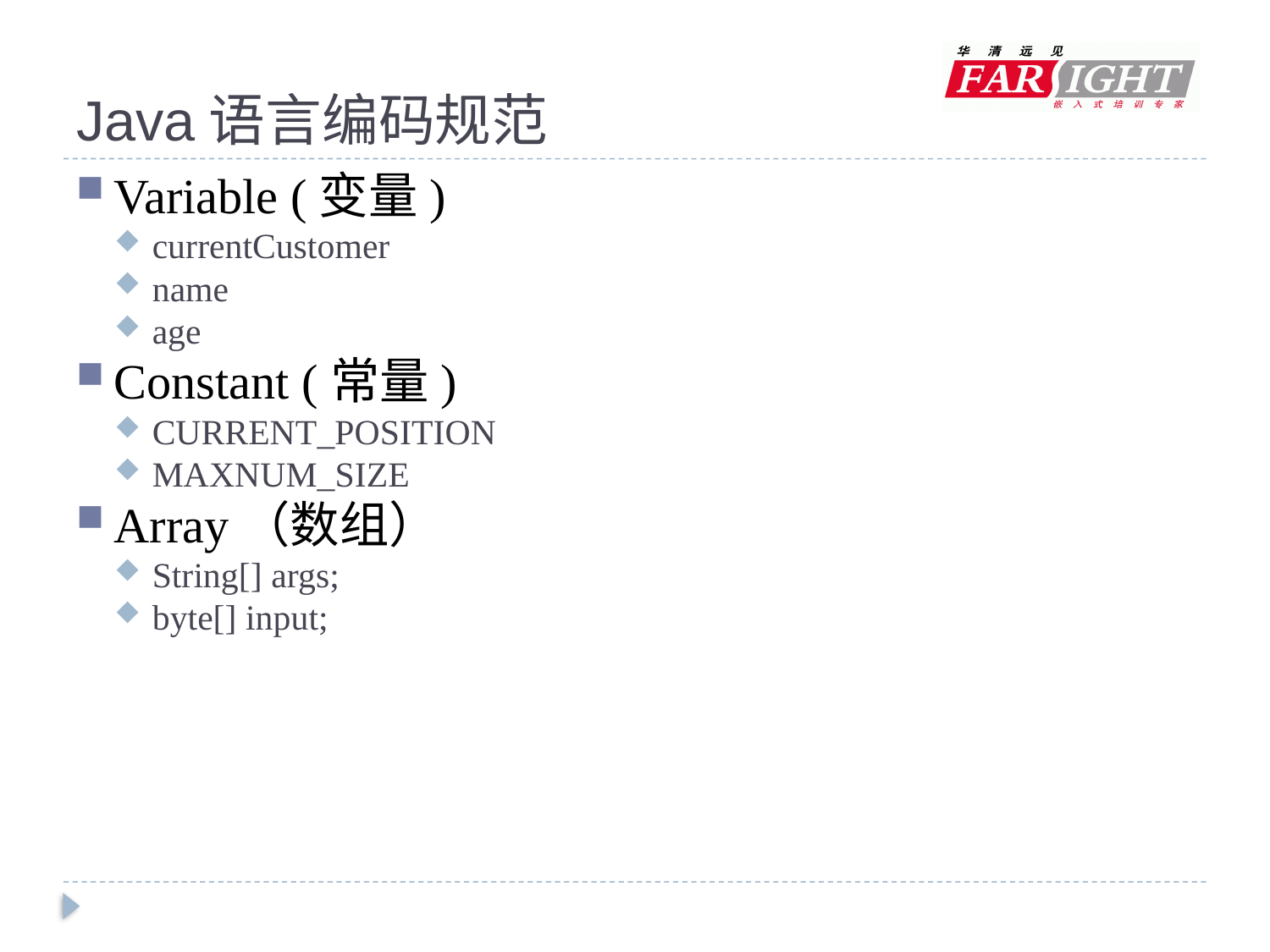

# Java语言编码规范
Variable (变量)
currentCustomer
name
age
Constant (常量)
CURRENT_POSITION
MAXNUM_SIZE
Array（数组）
String[] args;
byte[] input;